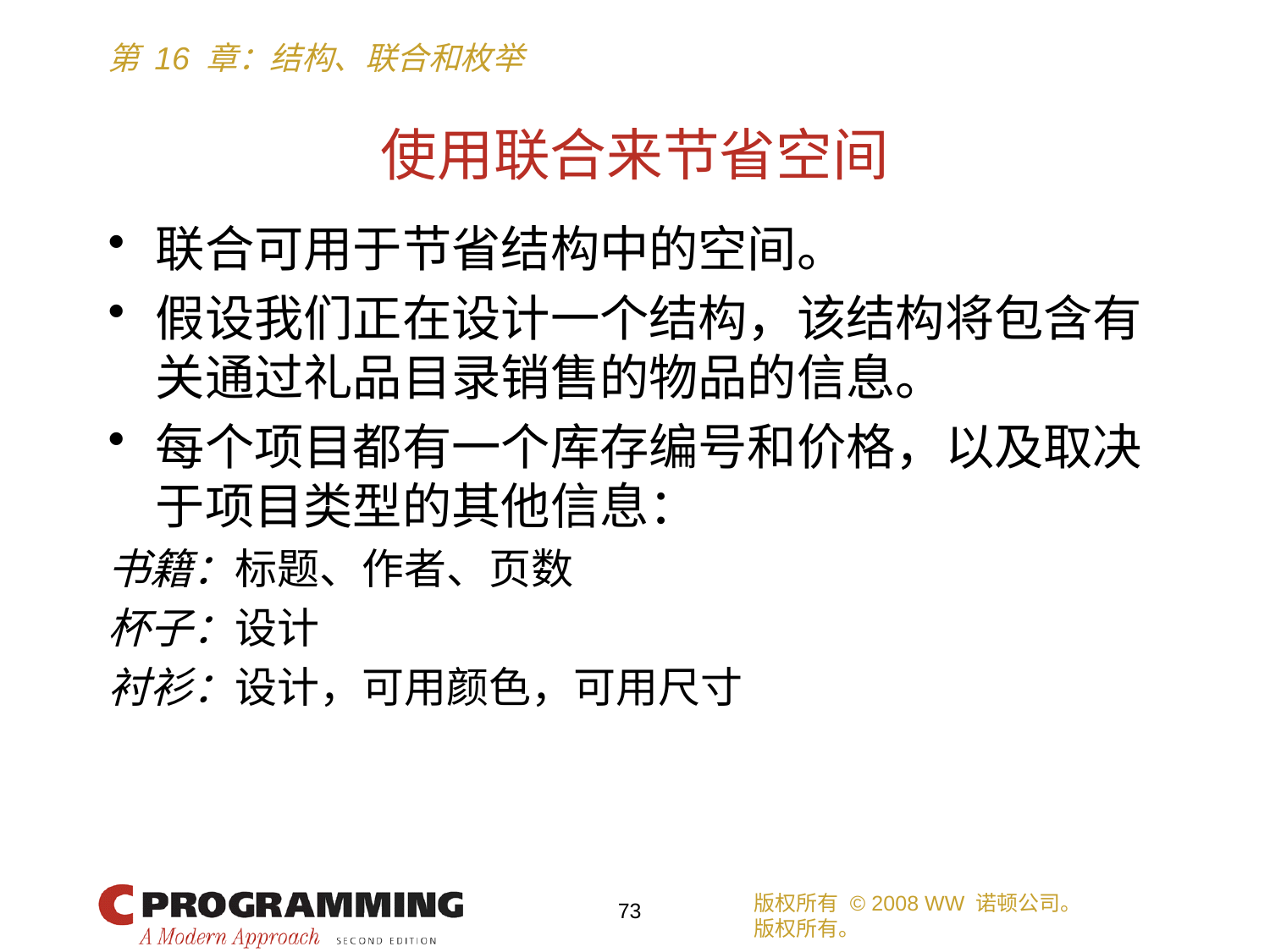

# 使用联合来节省空间
联合可用于节省结构中的空间。
假设我们正在设计一个结构，该结构将包含有关通过礼品目录销售的物品的信息。
每个项目都有一个库存编号和价格，以及取决于项目类型的其他信息：
书籍：标题、作者、页数
杯子：设计
衬衫：设计，可用颜色，可用尺寸
版权所有 © 2008 WW 诺顿公司。
版权所有。
73